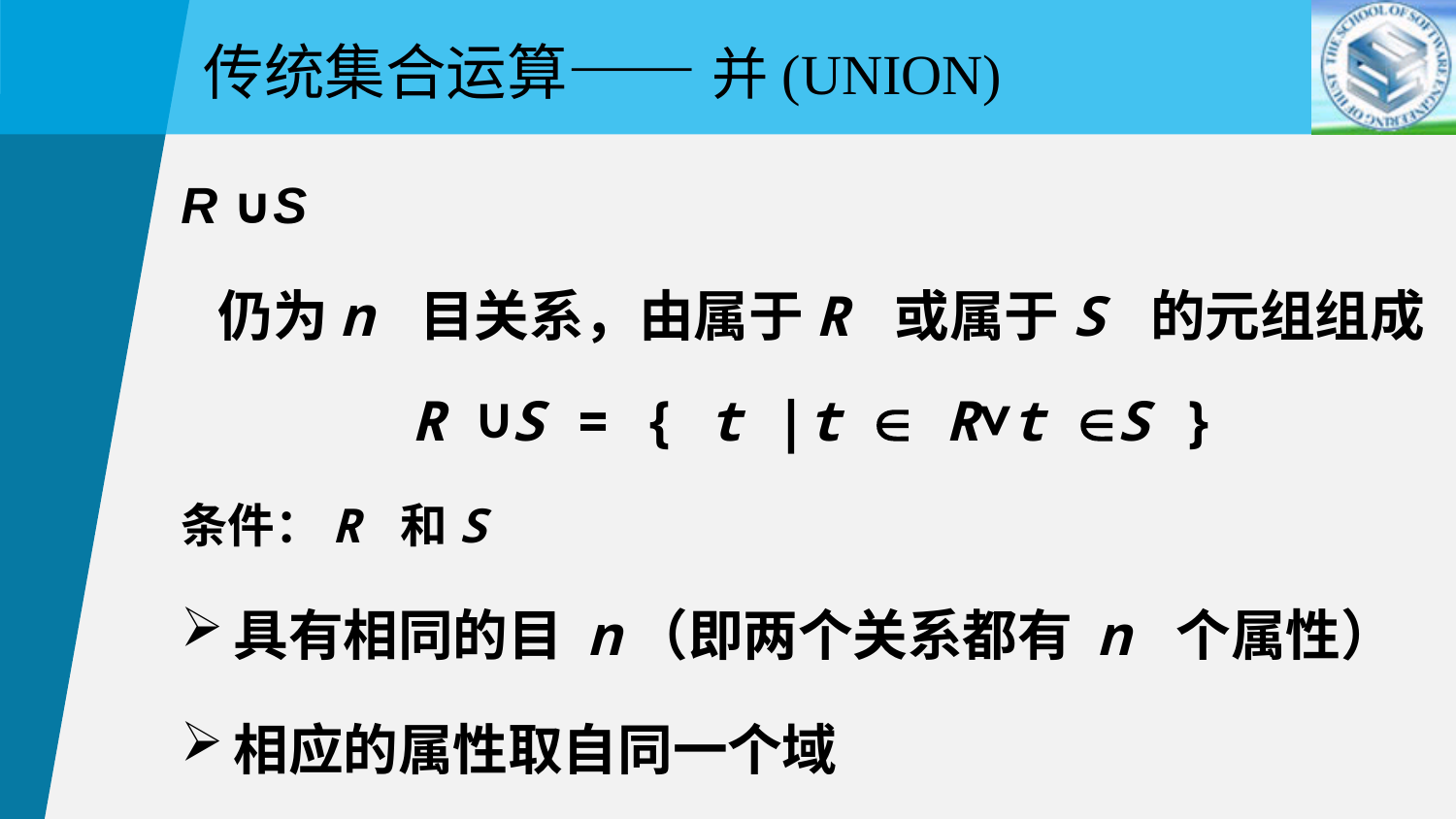

传统集合运算—— 并(Union)
R ∪S
  仍为n 目关系，由属于R 或属于S 的元组组成
       R ∪S = { t |t ∈ R∨t ∈S }
条件：R 和S
具有相同的目 n（即两个关系都有 n 个属性）
相应的属性取自同一个域